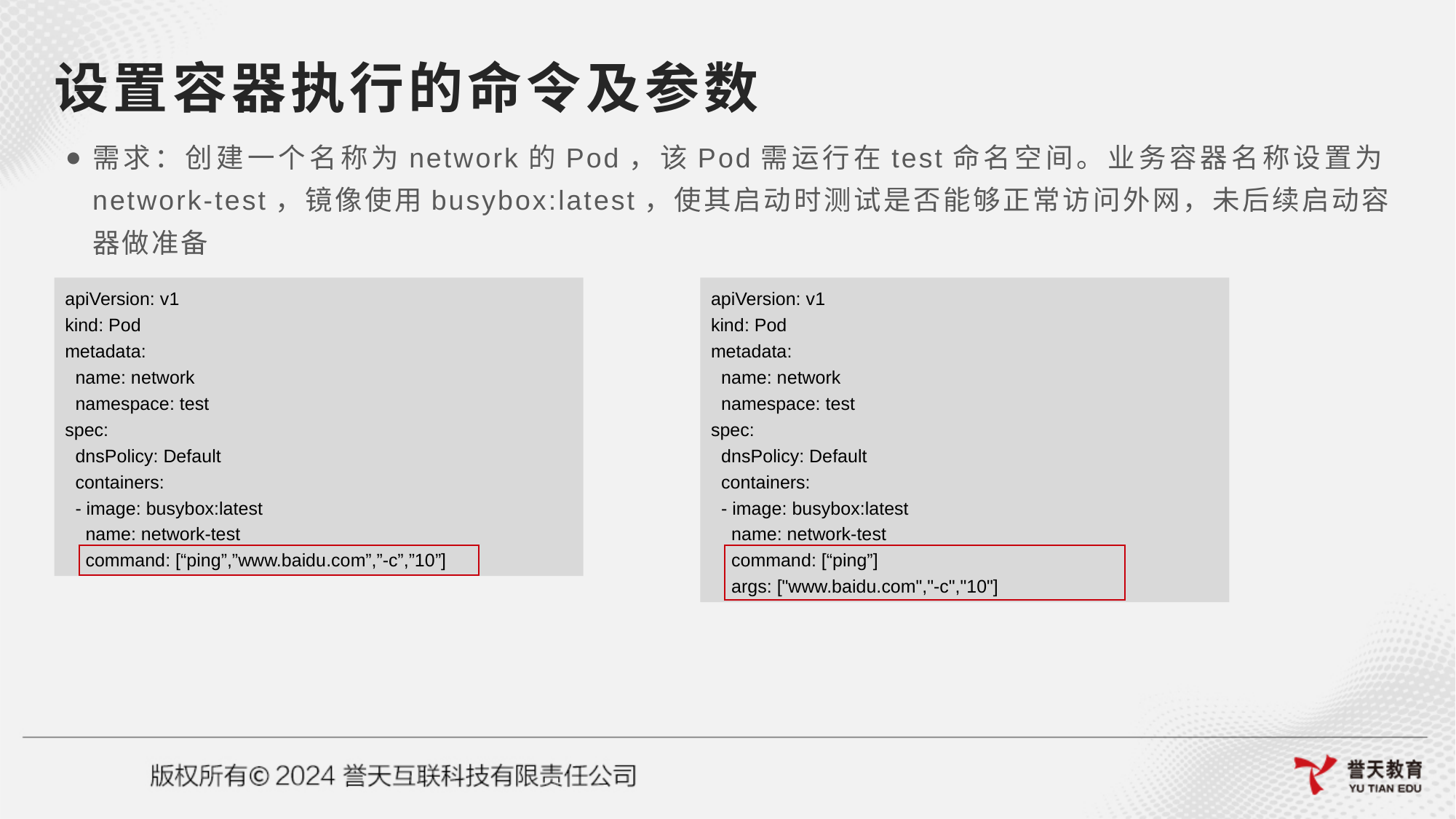

# 设置容器执行的命令及参数
需求：创建一个名称为network的Pod，该Pod需运行在test命名空间。业务容器名称设置为network-test，镜像使用busybox:latest，使其启动时测试是否能够正常访问外网，未后续启动容器做准备

apiVersion: v1
kind: Pod
metadata:
  name: network
  namespace: test
spec:
  dnsPolicy: Default
  containers:
  - image: busybox:latest
    name: network-test
    command: [“ping”,”www.baidu.com”,”-c”,”10”]
apiVersion: v1
kind: Pod
metadata:
  name: network
  namespace: test
spec:
  dnsPolicy: Default
  containers:
  - image: busybox:latest
    name: network-test
    command: [“ping”]
    args: ["www.baidu.com","-c","10"]